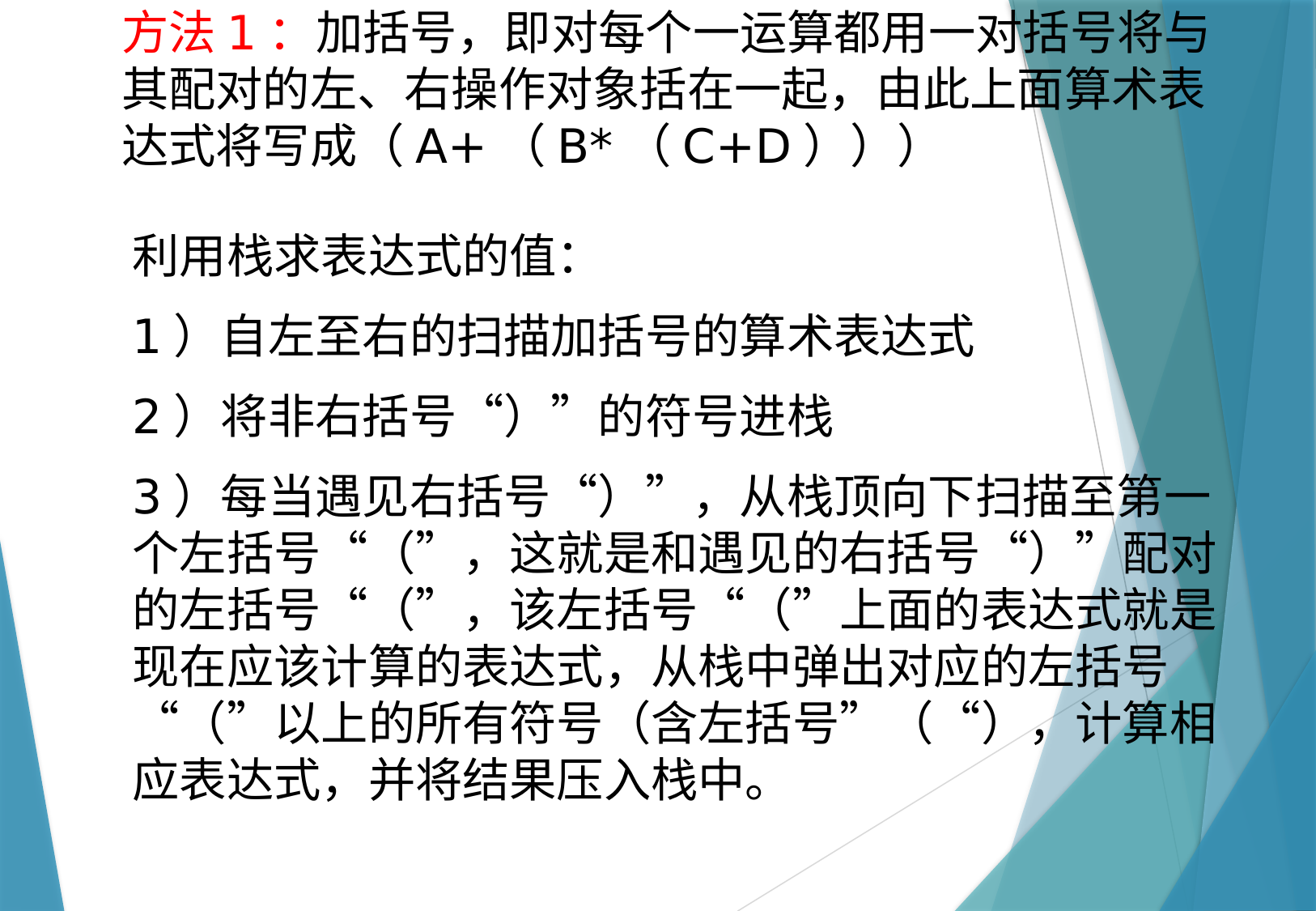

方法1：加括号，即对每个一运算都用一对括号将与其配对的左、右操作对象括在一起，由此上面算术表达式将写成（A+（B*（C+D）））
利用栈求表达式的值：
1）自左至右的扫描加括号的算术表达式
2）将非右括号“）”的符号进栈
3）每当遇见右括号“）”，从栈顶向下扫描至第一个左括号“（”，这就是和遇见的右括号“）”配对的左括号“（”，该左括号“（”上面的表达式就是现在应该计算的表达式，从栈中弹出对应的左括号“（”以上的所有符号（含左括号”（“），计算相应表达式，并将结果压入栈中。